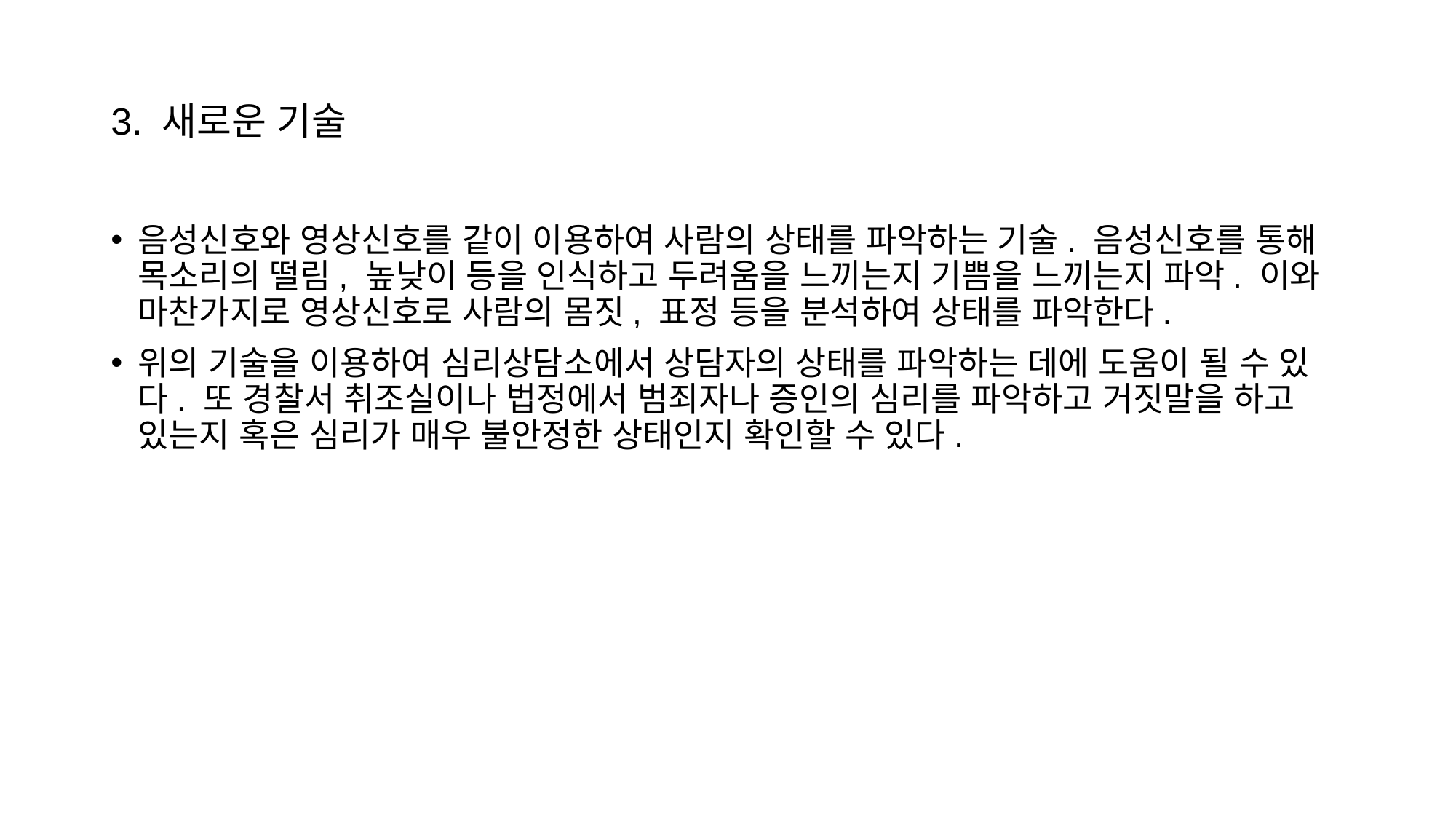

# 3. 새로운 기술
음성신호와 영상신호를 같이 이용하여 사람의 상태를 파악하는 기술. 음성신호를 통해 목소리의 떨림, 높낮이 등을 인식하고 두려움을 느끼는지 기쁨을 느끼는지 파악. 이와 마찬가지로 영상신호로 사람의 몸짓, 표정 등을 분석하여 상태를 파악한다.
위의 기술을 이용하여 심리상담소에서 상담자의 상태를 파악하는 데에 도움이 될 수 있다. 또 경찰서 취조실이나 법정에서 범죄자나 증인의 심리를 파악하고 거짓말을 하고 있는지 혹은 심리가 매우 불안정한 상태인지 확인할 수 있다.